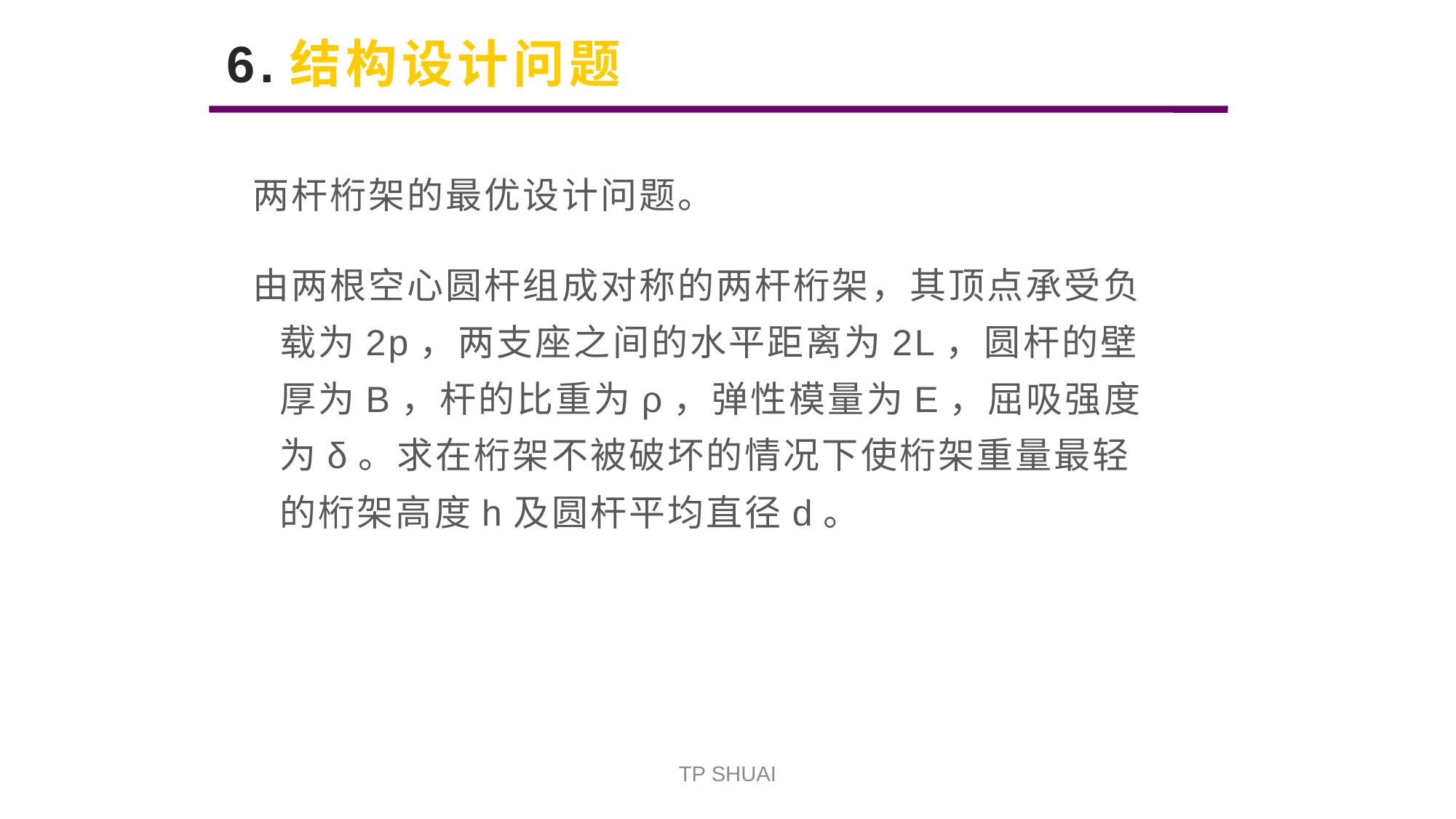

# 6.结构设计问题

两杆桁架的最优设计问题。
由两根空心圆杆组成对称的两杆桁架，其顶点承受负载为2p，两支座之间的水平距离为2L，圆杆的壁厚为B，杆的比重为ρ，弹性模量为E，屈吸强度为δ。求在桁架不被破坏的情况下使桁架重量最轻的桁架高度h及圆杆平均直径d。

TP SHUAI
28